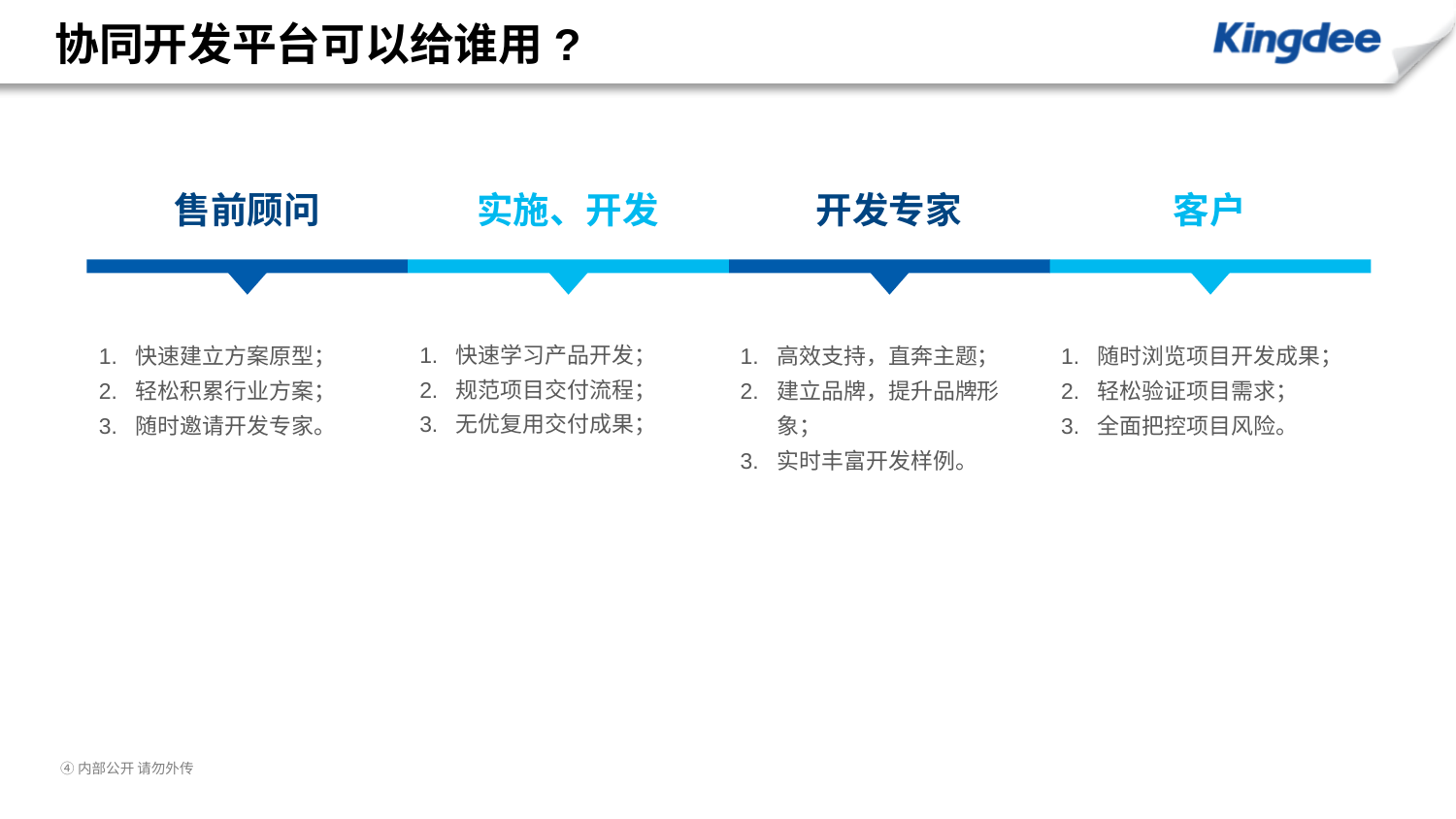

# 协同开发平台可以给谁用?
售前顾问
实施、开发
开发专家
客户

快速学习产品开发；
规范项目交付流程；
无优复用交付成果；
快速建立方案原型；
轻松积累行业方案；
随时邀请开发专家。

高效支持，直奔主题；
建立品牌，提升品牌形象；
实时丰富开发样例。
随时浏览项目开发成果；
轻松验证项目需求；
全面把控项目风险。